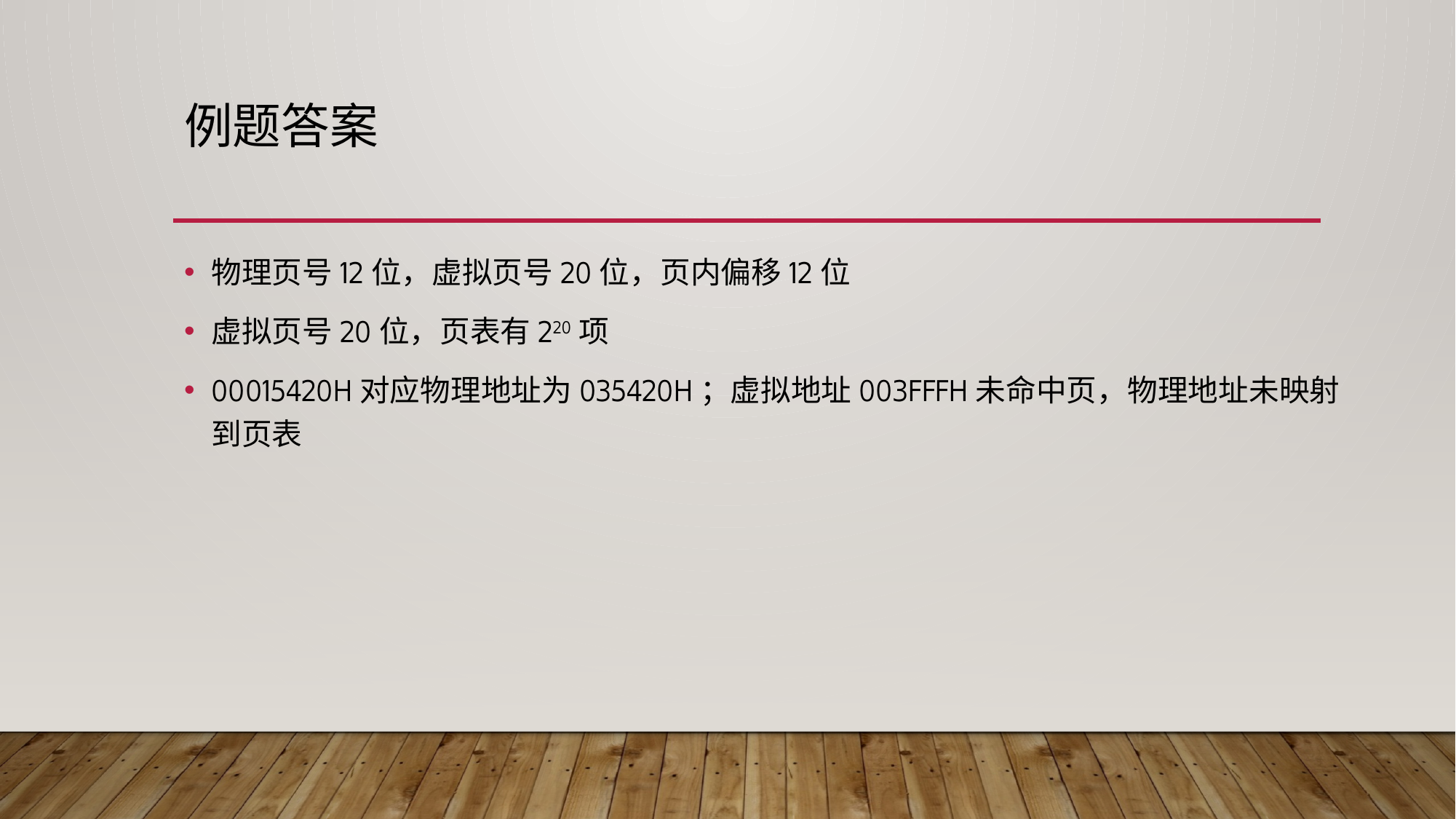

# 例题答案
物理页号12位，虚拟页号20位，页内偏移12位
虚拟页号20位，页表有220项
00015420H对应物理地址为035420H；虚拟地址003FFFH未命中页，物理地址未映射到页表